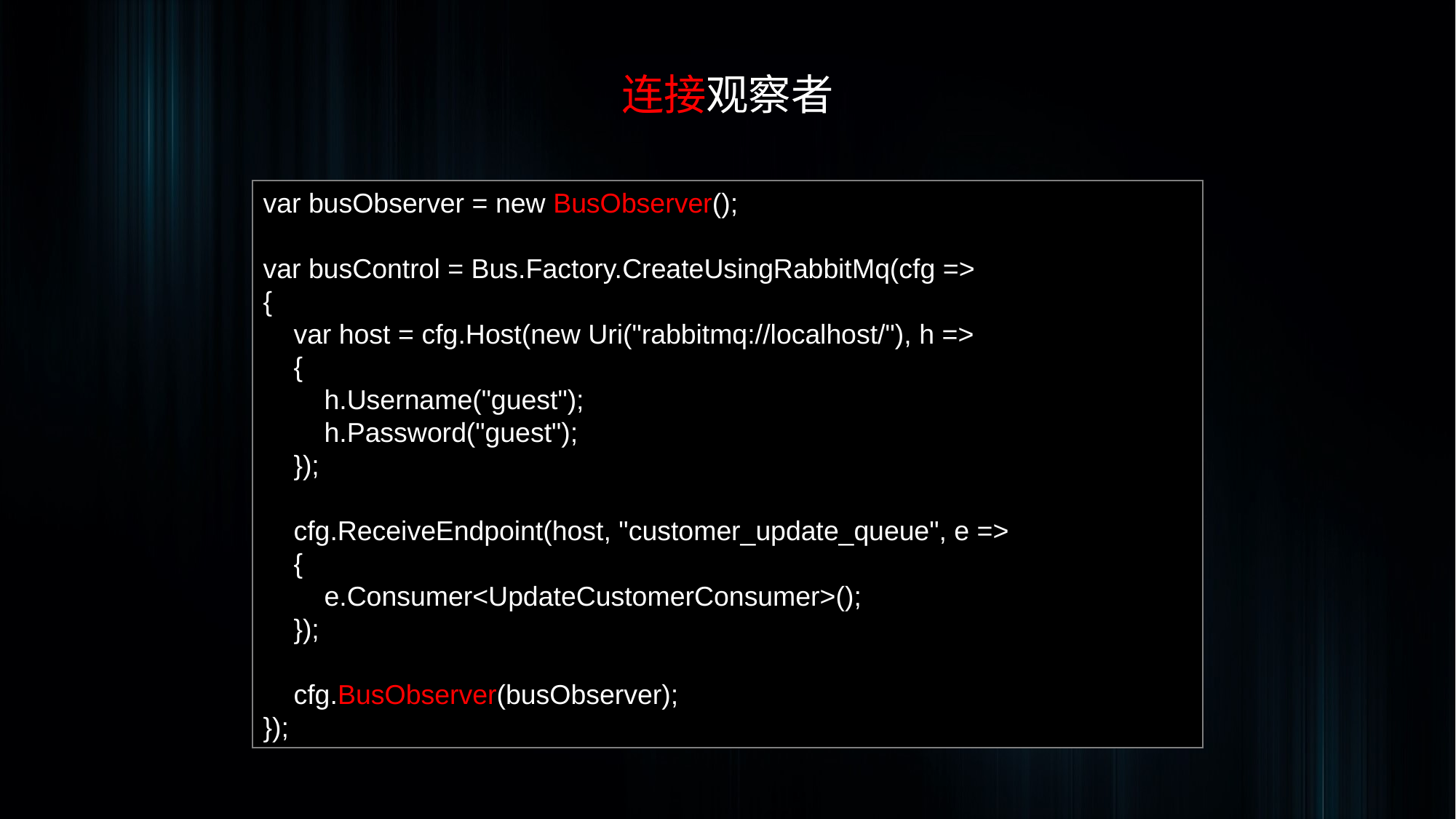

连接观察者
var busObserver = new BusObserver();

var busControl = Bus.Factory.CreateUsingRabbitMq(cfg =>
{
    var host = cfg.Host(new Uri("rabbitmq://localhost/"), h =>
    {
        h.Username("guest");
        h.Password("guest");
    });

    cfg.ReceiveEndpoint(host, "customer_update_queue", e =>
    {
        e.Consumer<UpdateCustomerConsumer>();
    });

    cfg.BusObserver(busObserver);
});